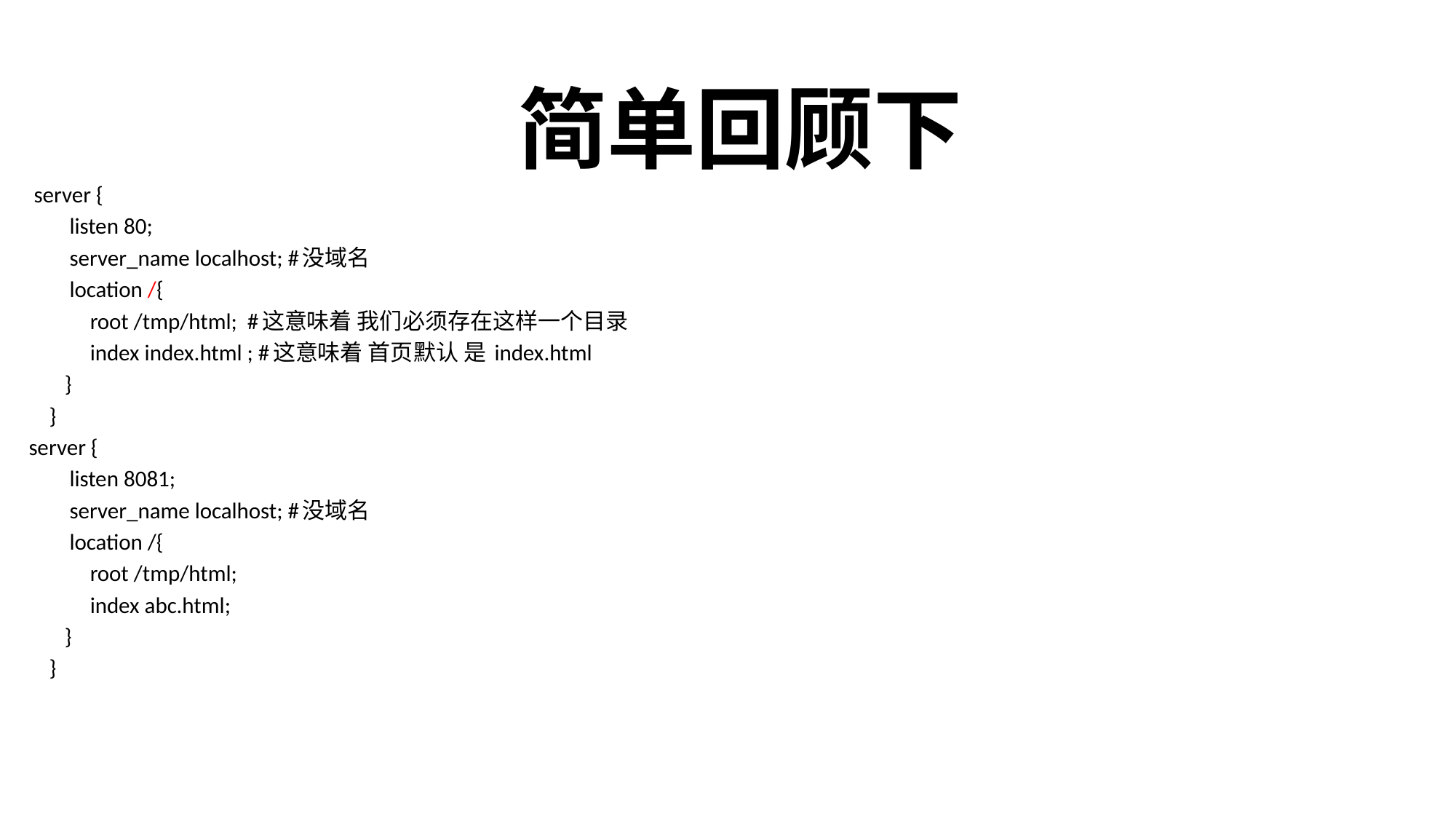

# 简单回顾下
 server {
        listen 80;
        server_name localhost; #没域名
        location /{
            root /tmp/html;  #这意味着 我们必须存在这样一个目录
            index index.html ; #这意味着 首页默认 是 index.html
       }
    }
server {
        listen 8081;
        server_name localhost; #没域名
        location /{
            root /tmp/html;
            index abc.html;
       }
    }